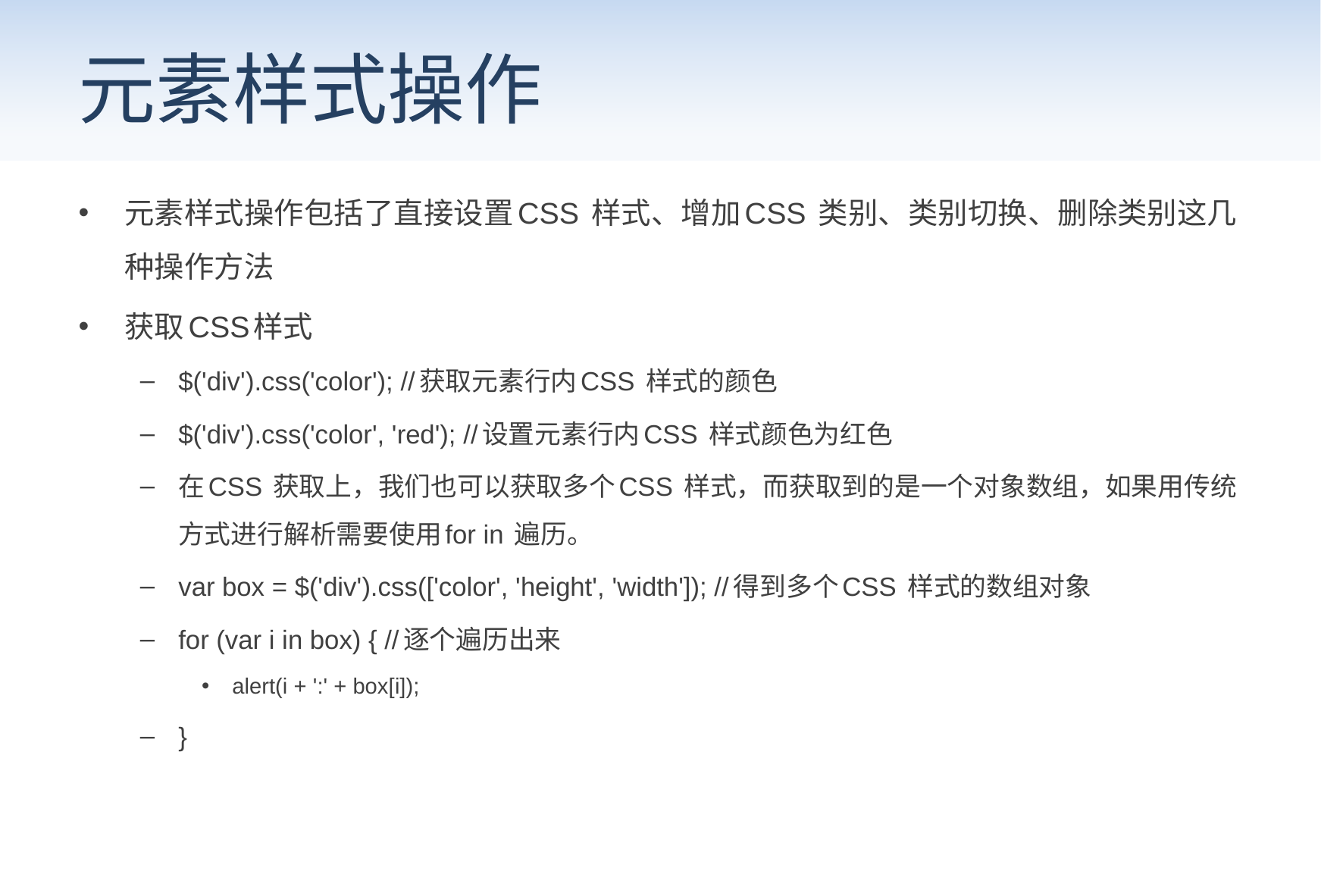

# 元素样式操作
元素样式操作包括了直接设置CSS 样式、增加CSS 类别、类别切换、删除类别这几种操作方法
获取CSS样式
$('div').css('color'); //获取元素行内CSS 样式的颜色
$('div').css('color', 'red'); //设置元素行内CSS 样式颜色为红色
在CSS 获取上，我们也可以获取多个CSS 样式，而获取到的是一个对象数组，如果用传统方式进行解析需要使用for in 遍历。
var box = $('div').css(['color', 'height', 'width']); //得到多个CSS 样式的数组对象
for (var i in box) { //逐个遍历出来
alert(i + ':' + box[i]);
}